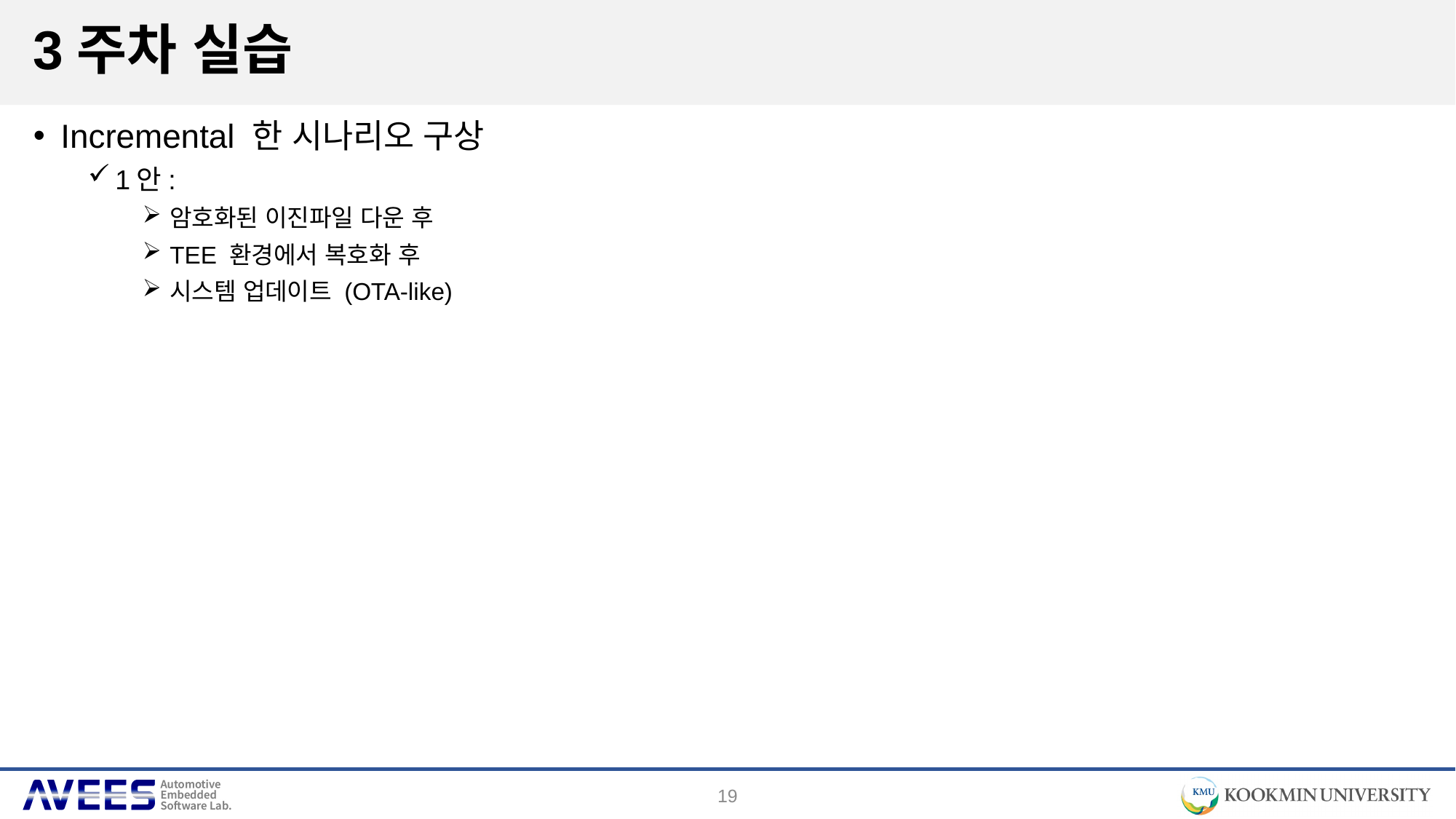

# 3주차 실습
Incremental 한 시나리오 구상
1안:
암호화된 이진파일 다운 후
TEE 환경에서 복호화 후
시스템 업데이트 (OTA-like)

19